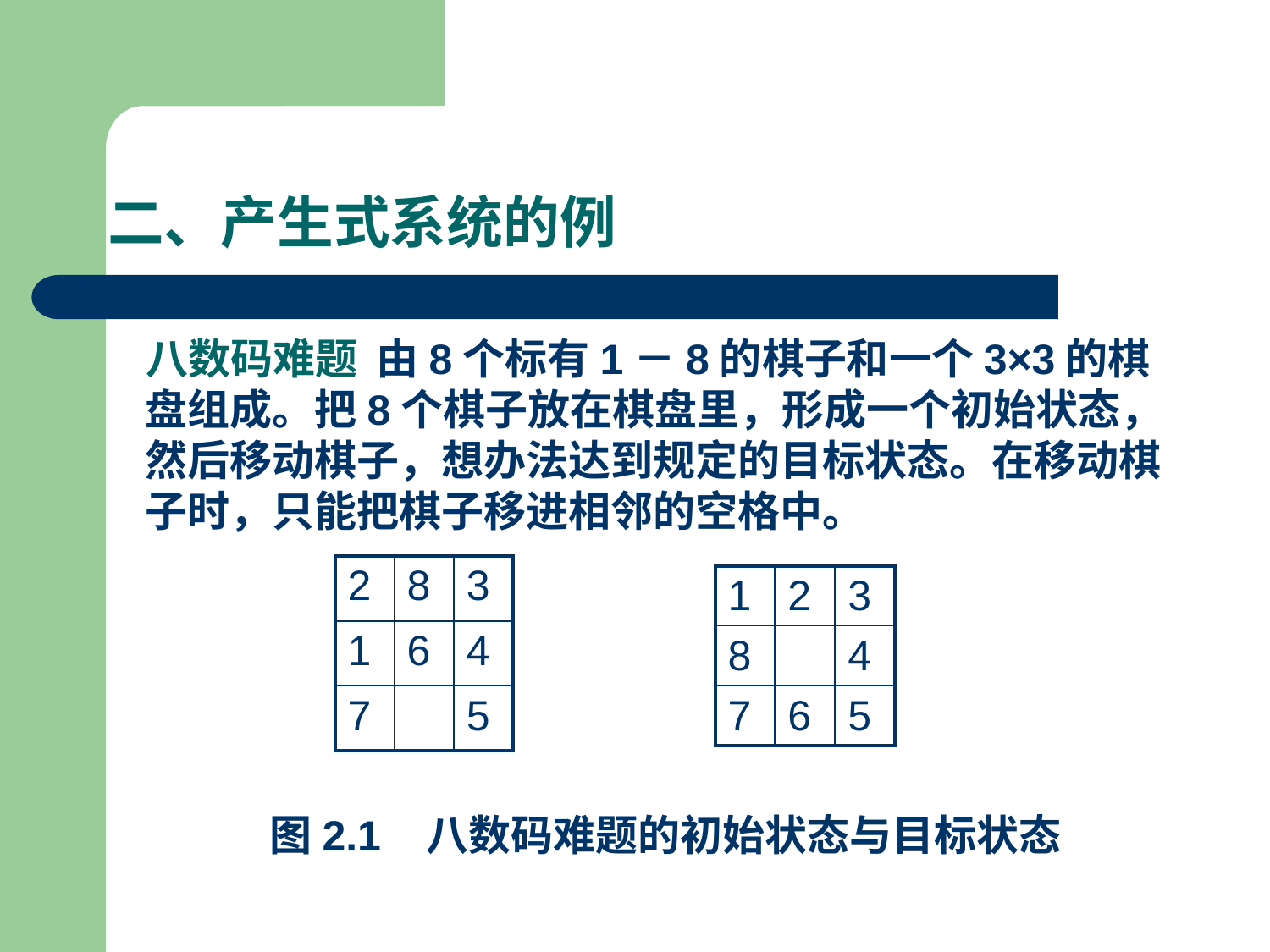

# 二、产生式系统的例
    八数码难题  由8个标有1－8的棋子和一个3×3的棋盘组成。把8个棋子放在棋盘里，形成一个初始状态，然后移动棋子，想办法达到规定的目标状态。在移动棋子时，只能把棋子移进相邻的空格中。

                 图2.1   八数码难题的初始状态与目标状态
| 2 | 8 | 3 |
| --- | --- | --- |
| 1 | 6 | 4 |
| 7 |  | 5 |
| 1 | 2 | 3 |
| --- | --- | --- |
| 8 |  | 4 |
| 7 | 6 | 5 |
10